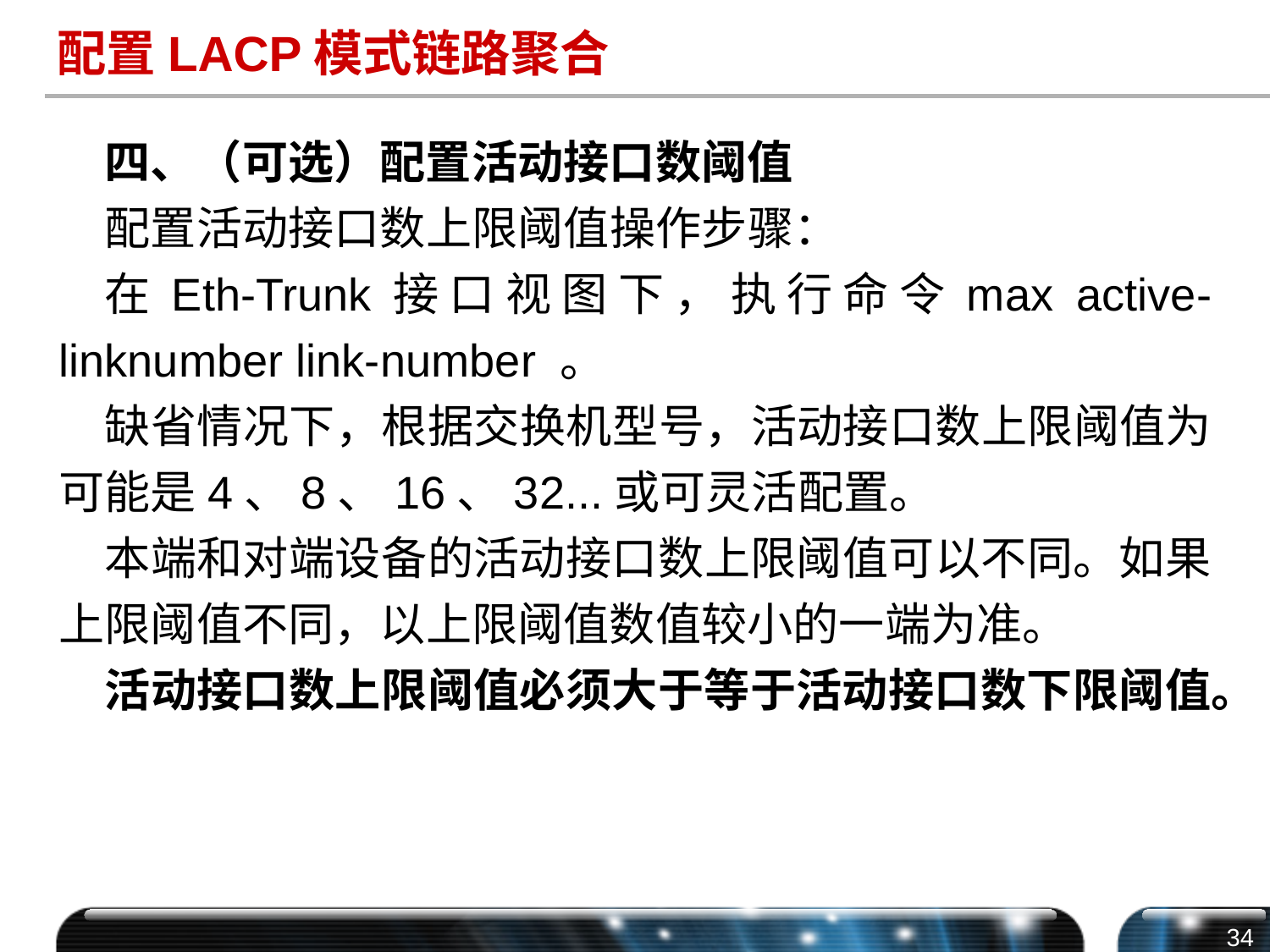

# 配置LACP模式链路聚合
四、（可选）配置活动接口数阈值
配置活动接口数上限阈值操作步骤：
在Eth-Trunk接口视图下，执行命令max active-linknumber link-number 。
缺省情况下，根据交换机型号，活动接口数上限阈值为可能是4、8、16、32...或可灵活配置。
本端和对端设备的活动接口数上限阈值可以不同。如果上限阈值不同，以上限阈值数值较小的一端为准。
活动接口数上限阈值必须大于等于活动接口数下限阈值。